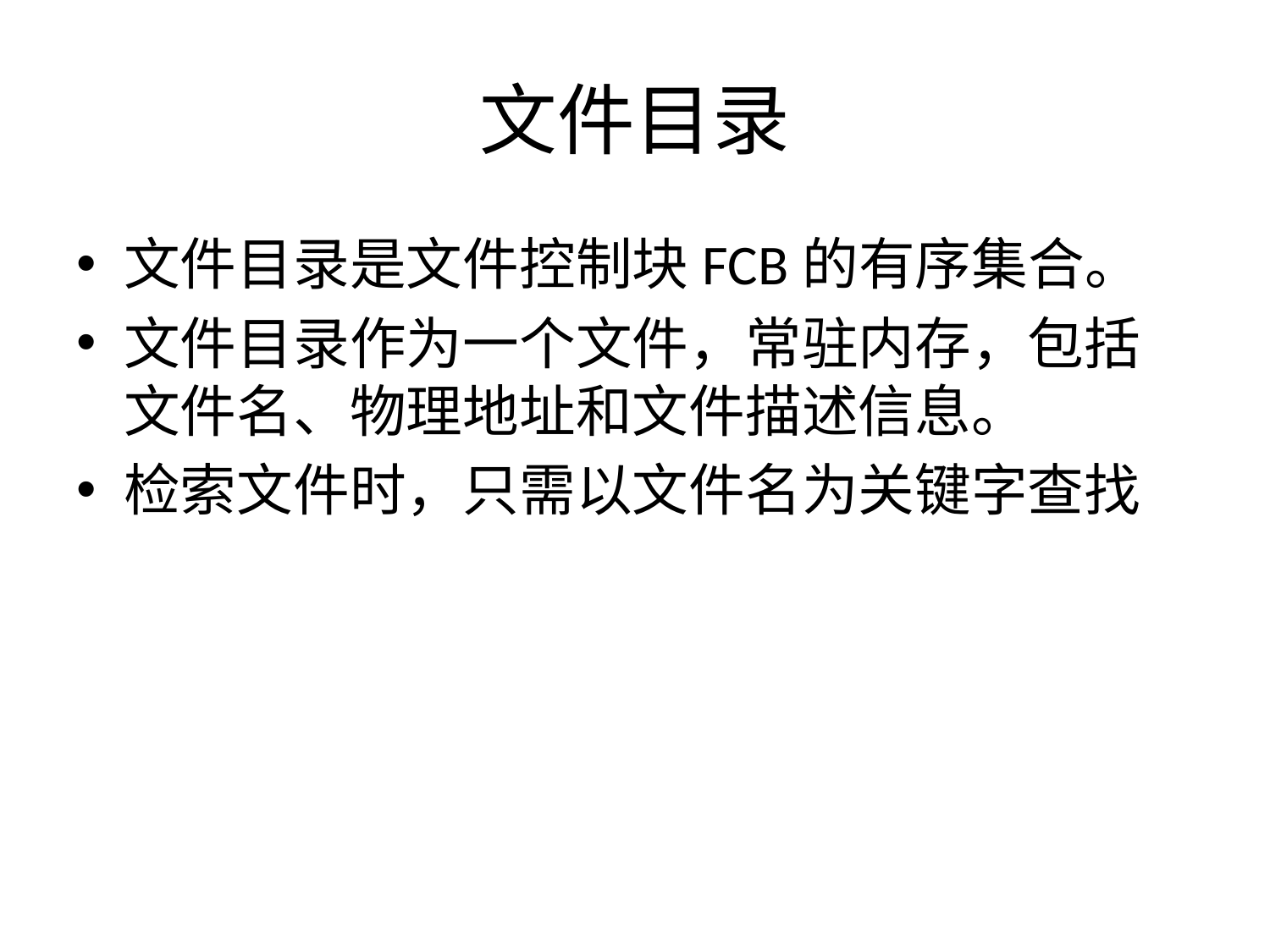

# 文件目录
文件目录是文件控制块FCB的有序集合。
文件目录作为一个文件，常驻内存，包括文件名、物理地址和文件描述信息。
检索文件时，只需以文件名为关键字查找